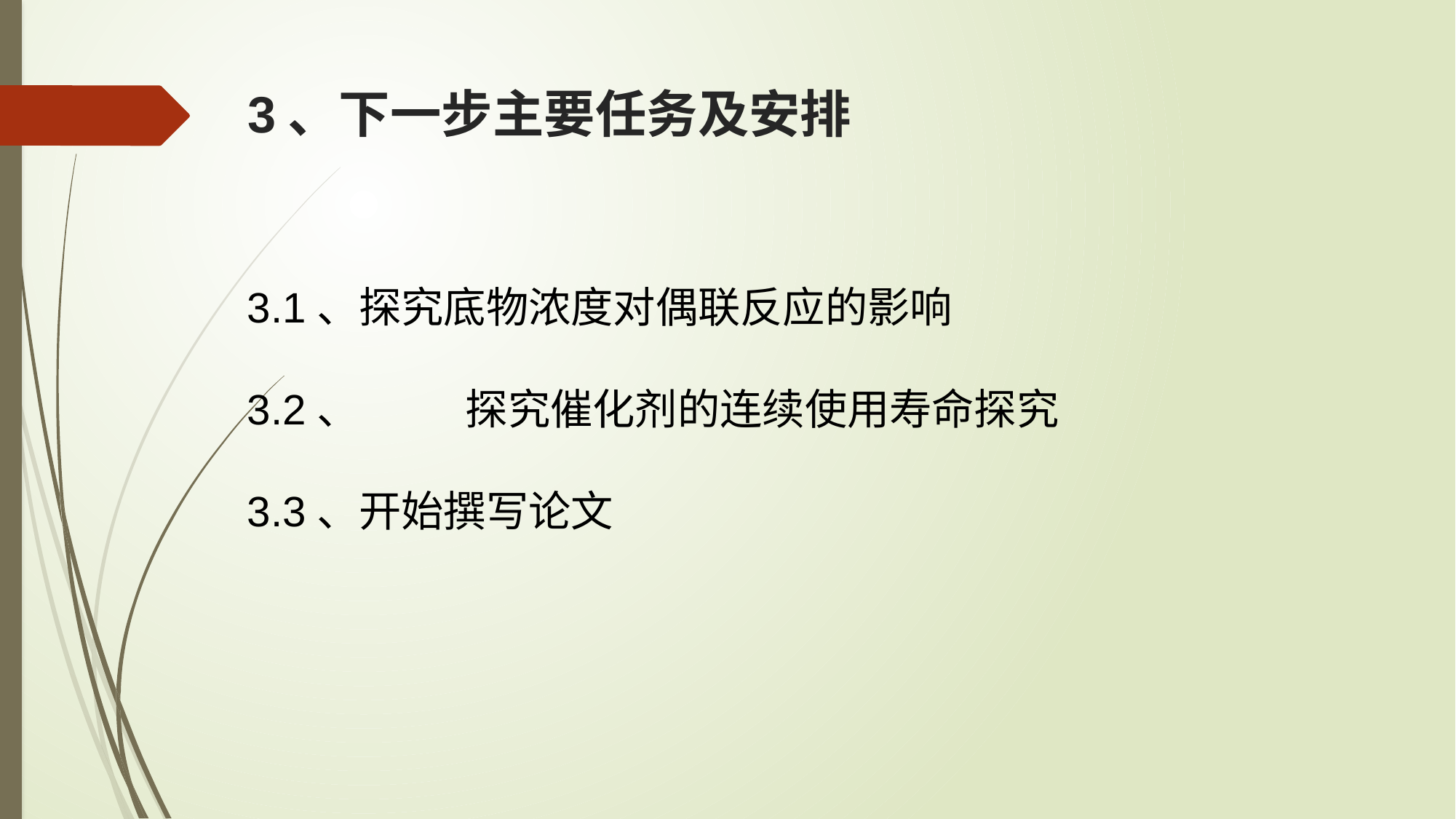

# 3、下一步主要任务及安排
3.1、探究底物浓度对偶联反应的影响

3.2、	探究催化剂的连续使用寿命探究

3.3、开始撰写论文